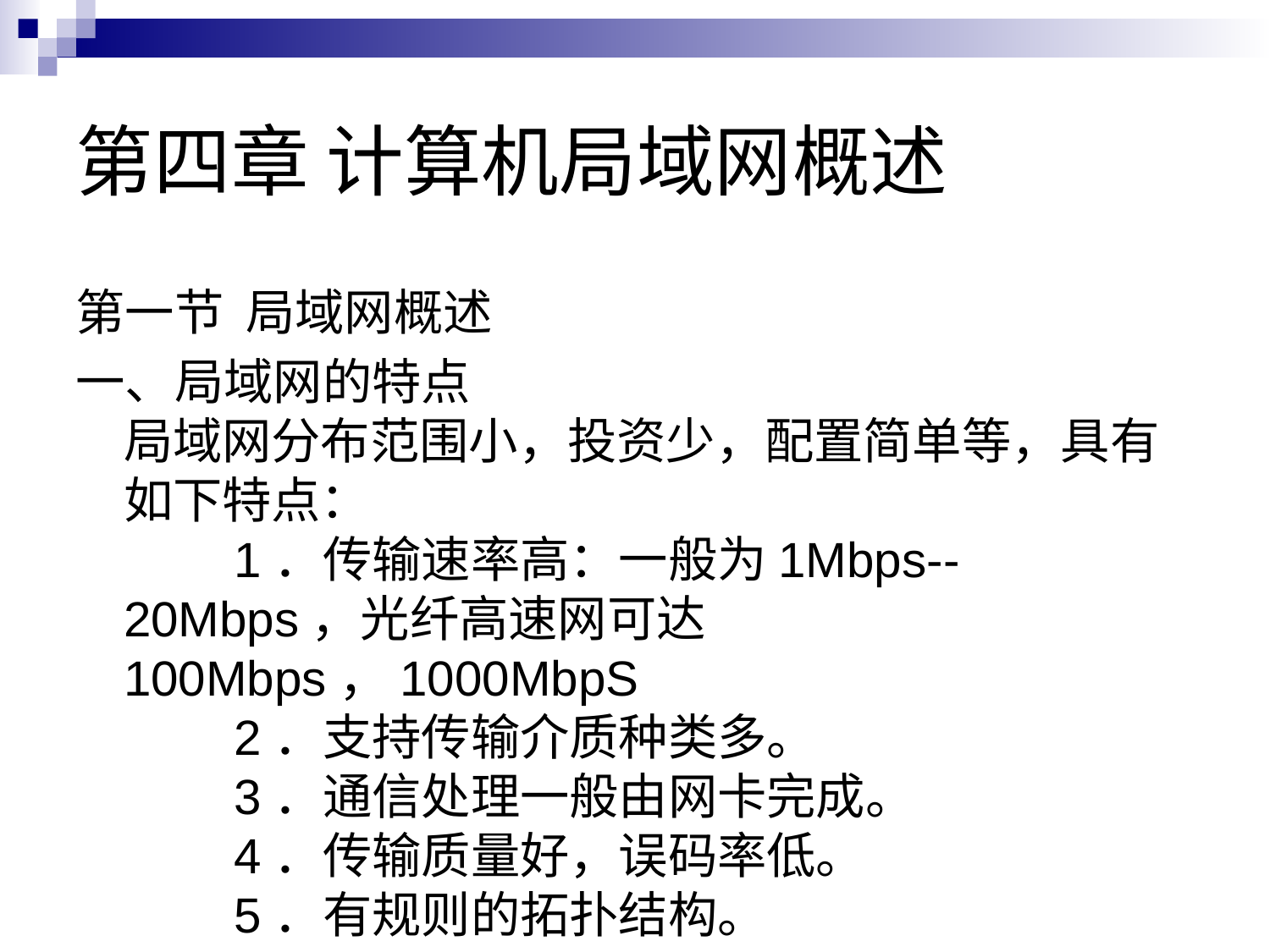

# 第四章 计算机局域网概述
第一节  局域网概述
一、局域网的特点
局域网分布范围小，投资少，配置简单等，具有如下特点：
　　1．传输速率高：一般为1Mbps--20Mbps，光纤高速网可达100Mbps，1000MbpS
　　2．支持传输介质种类多。
　　3．通信处理一般由网卡完成。
　　4．传输质量好，误码率低。
　　5．有规则的拓扑结构。